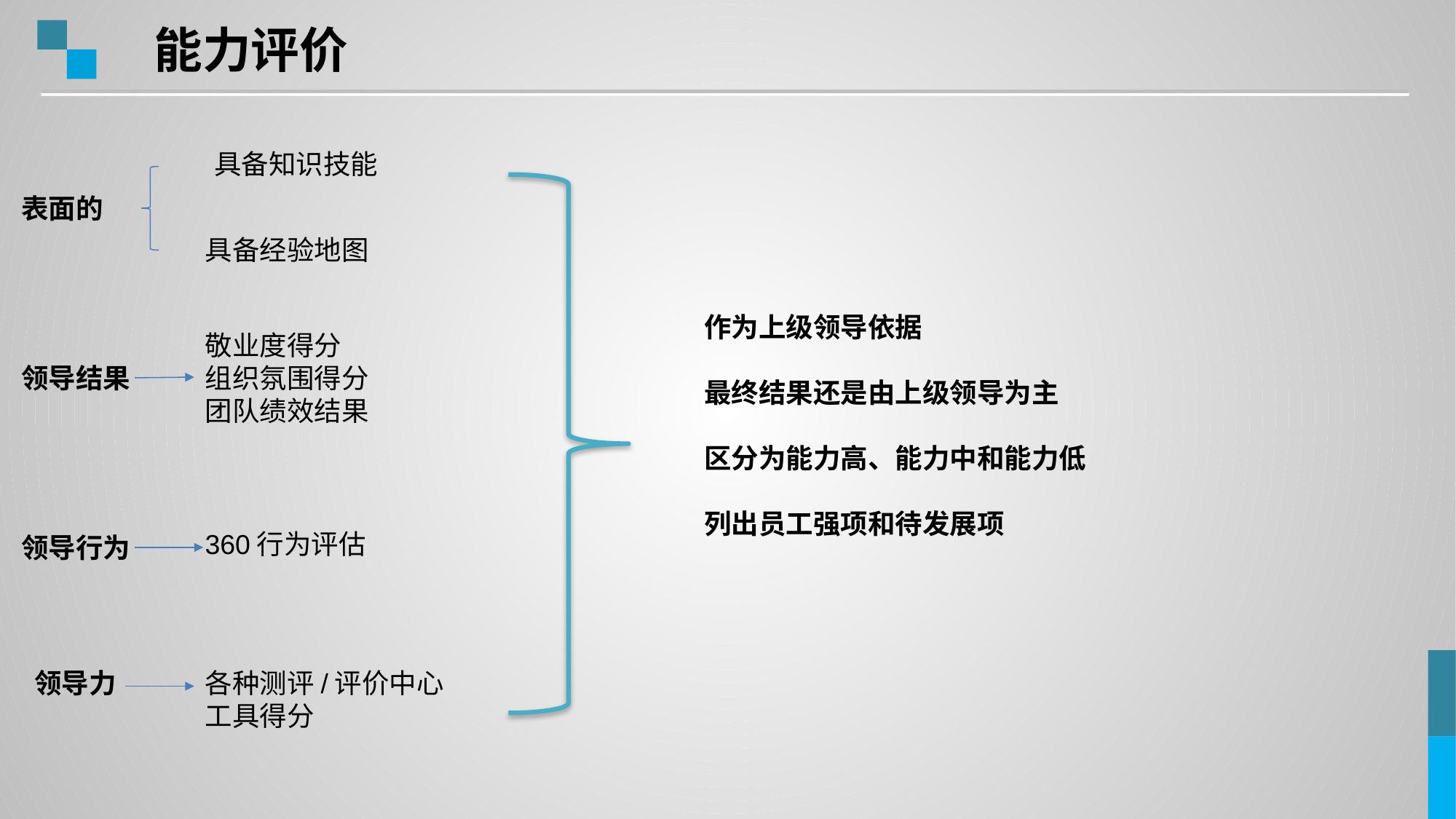

能力评价
具备知识技能

表面的
具备经验地图
作为上级领导依据

最终结果还是由上级领导为主

区分为能力高、能力中和能力低

列出员工强项和待发展项
敬业度得分
组织氛围得分
团队绩效结果
领导结果
360行为评估
领导行为
领导力
各种测评/评价中心工具得分